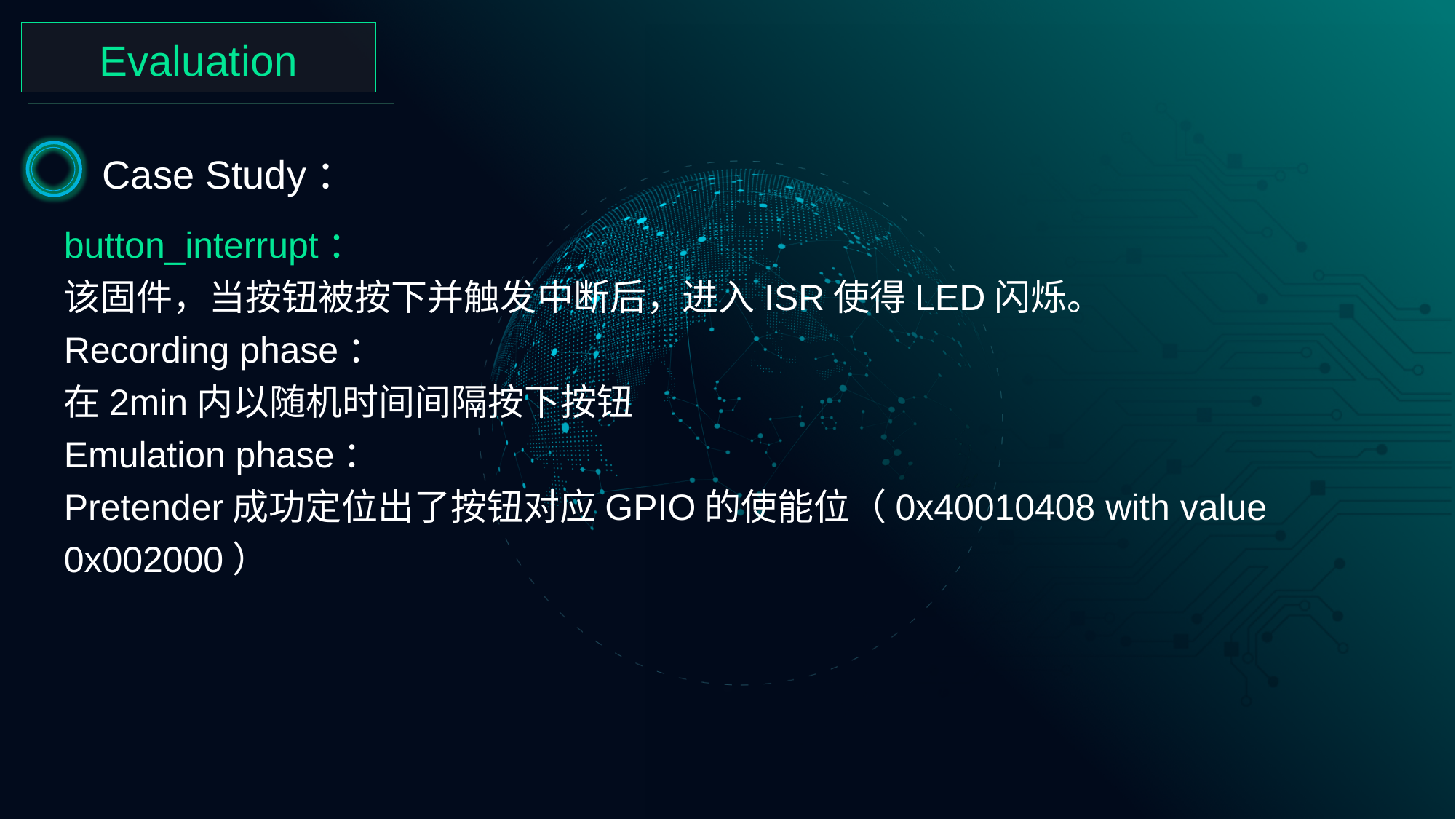

Evaluation

Case Study：
button_interrupt：
该固件，当按钮被按下并触发中断后，进入ISR使得LED闪烁。
Recording phase：
在2min内以随机时间间隔按下按钮
Emulation phase：
Pretender成功定位出了按钮对应GPIO的使能位（0x40010408 with value 0x002000）